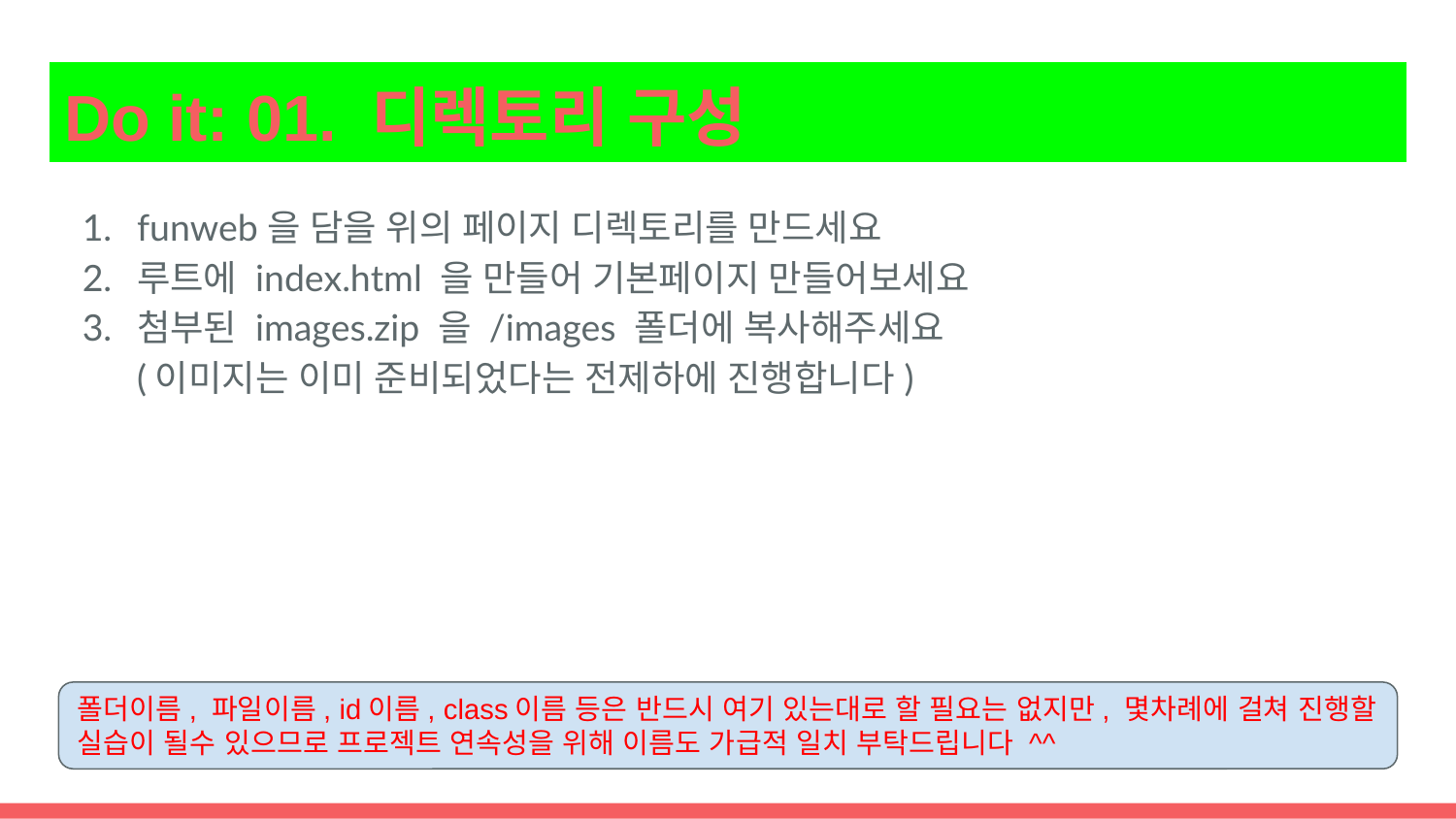

# Do it: 01. 디렉토리 구성
funweb을 담을 위의 페이지 디렉토리를 만드세요
루트에 index.html 을 만들어 기본페이지 만들어보세요
첨부된 images.zip 을 /images 폴더에 복사해주세요
(이미지는 이미 준비되었다는 전제하에 진행합니다)
폴더이름, 파일이름, id이름, class이름 등은 반드시 여기 있는대로 할 필요는 없지만, 몇차례에 걸쳐 진행할 실습이 될수 있으므로 프로젝트 연속성을 위해 이름도 가급적 일치 부탁드립니다 ^^